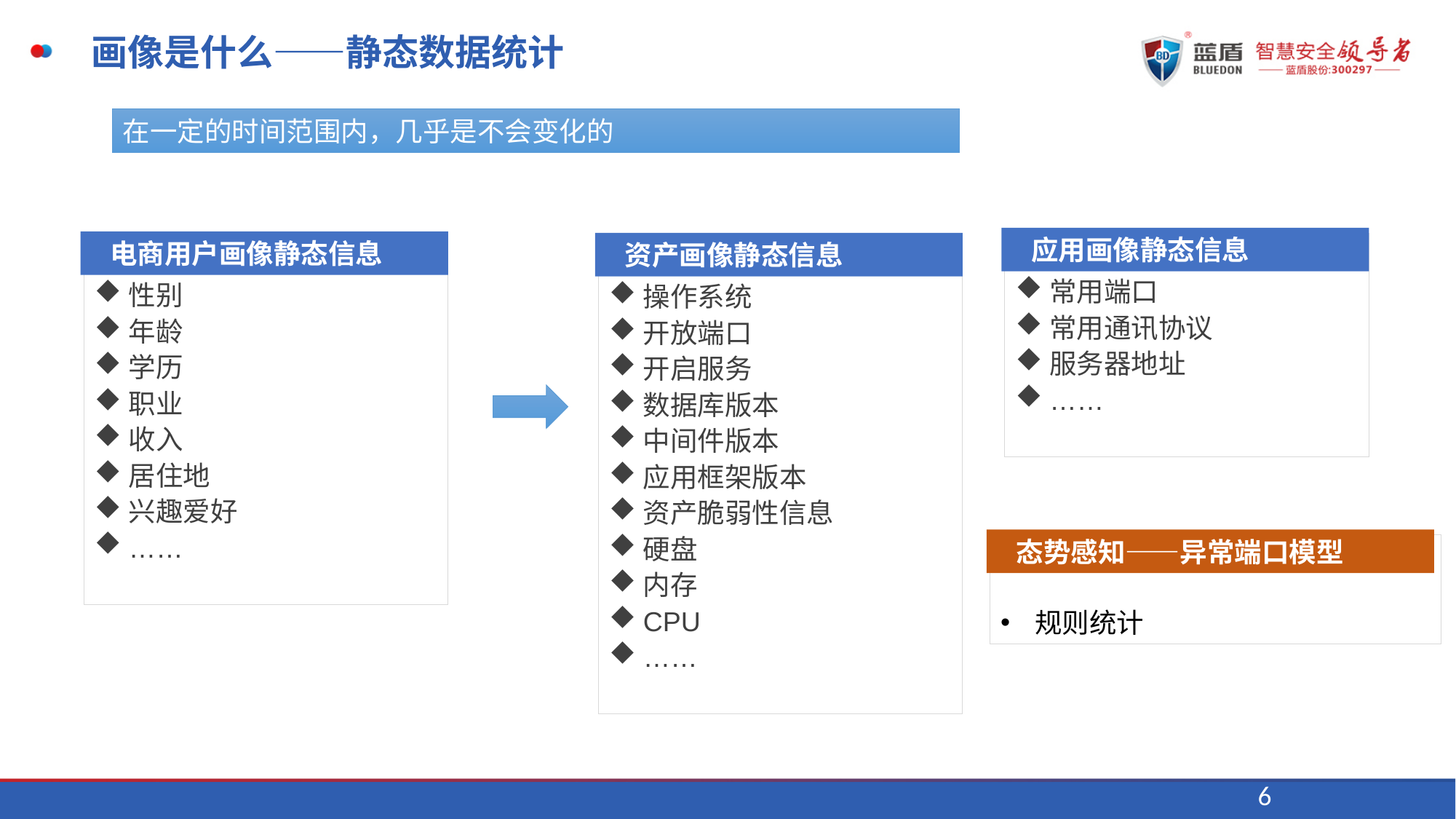

画像是什么——静态数据统计
在一定的时间范围内，几乎是不会变化的
  应用画像静态信息
  电商用户画像静态信息
  资产画像静态信息

常用端口
常用通讯协议
服务器地址
……

性别
年龄
学历
职业
收入
居住地
兴趣爱好
……

操作系统
开放端口
开启服务
数据库版本
中间件版本
应用框架版本
资产脆弱性信息
硬盘
内存
CPU
……

  态势感知——异常端口模型

规则统计